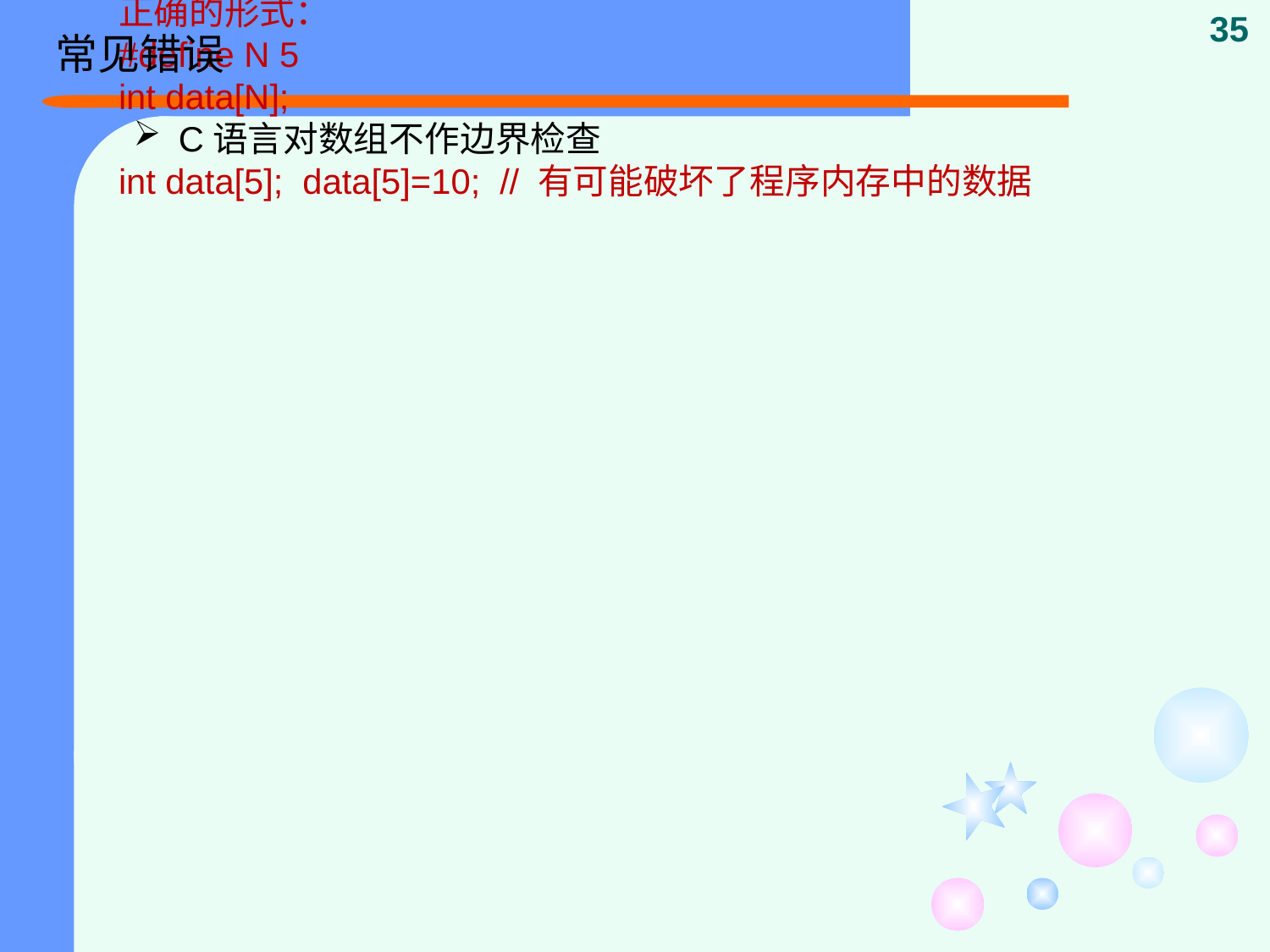

不能动态定义数组长度
int n; scanf(“%d”,&n); int data[n];
正确的形式：
#define N 5
int data[N];
C语言对数组不作边界检查
int data[5];  data[5]=10;  // 有可能破坏了程序内存中的数据
常见错误
35